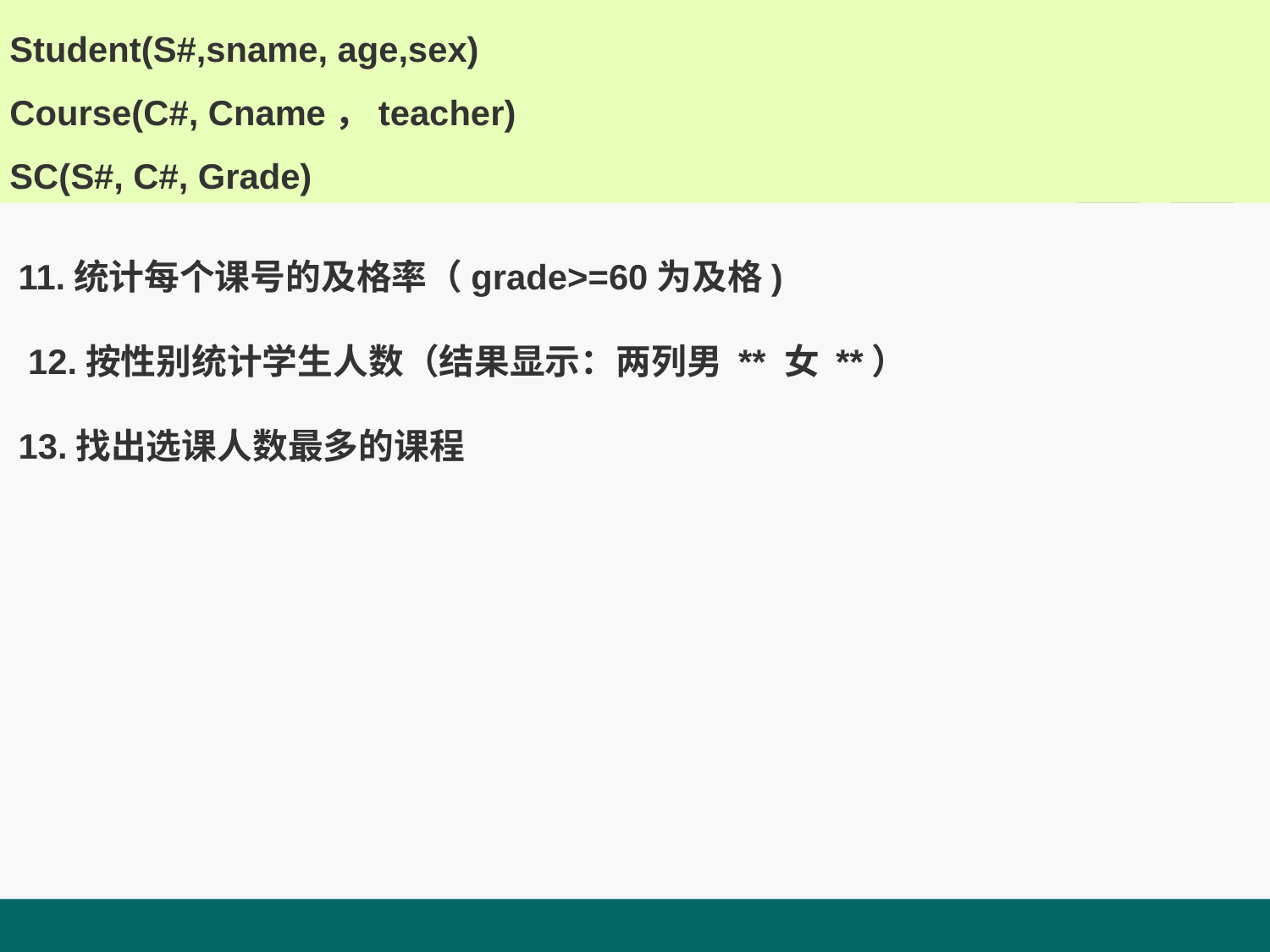

Student(S#,sname, age,sex)
Course(C#, Cname，teacher)
SC(S#, C#, Grade)
11.统计每个课号的及格率（grade>=60为及格)
 12.按性别统计学生人数（结果显示：两列男 ** 女 **）
13.找出选课人数最多的课程